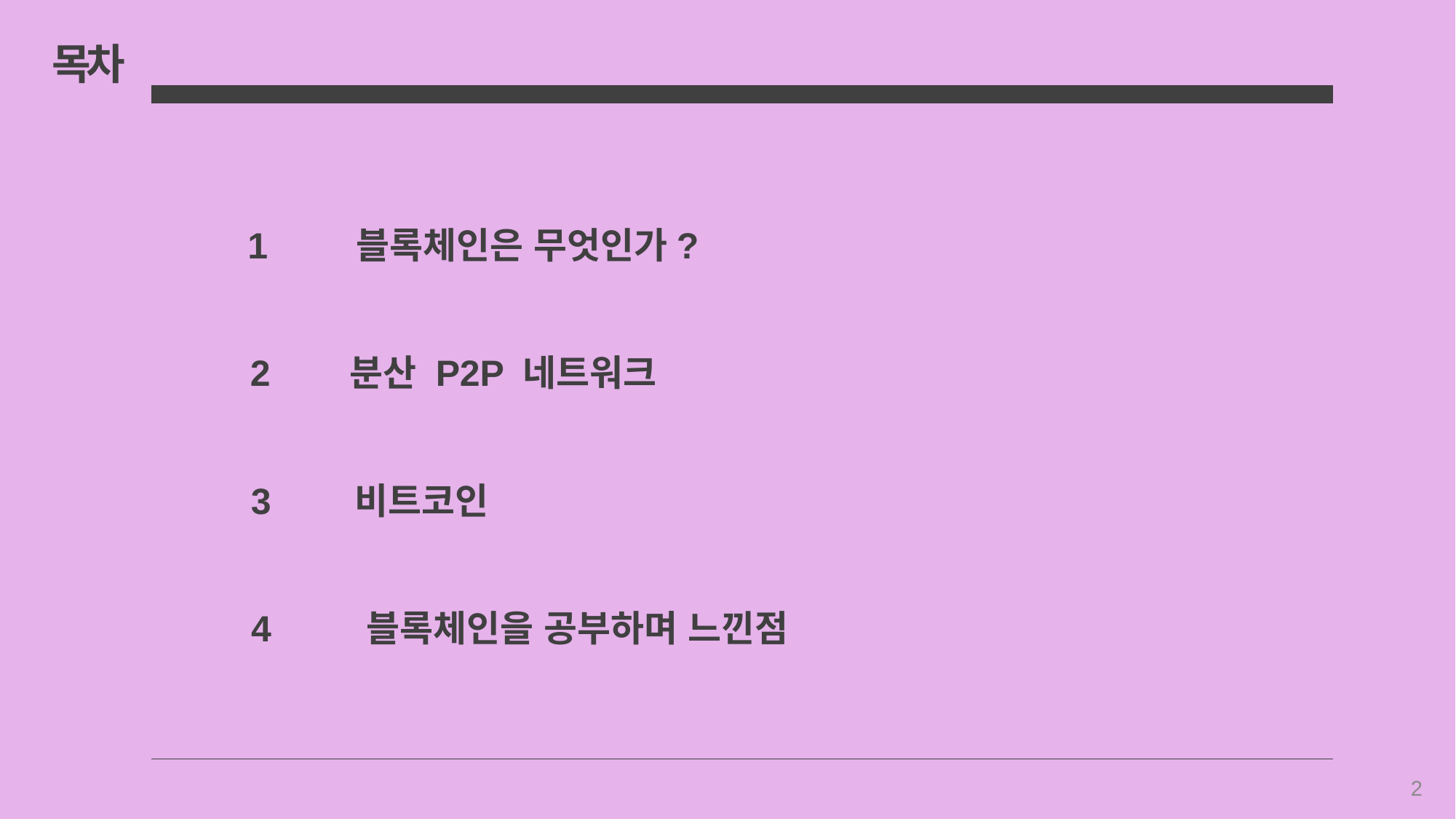

목차
1
블록체인은 무엇인가?
2
분산 P2P 네트워크
3
비트코인
4
블록체인을 공부하며 느낀점
2